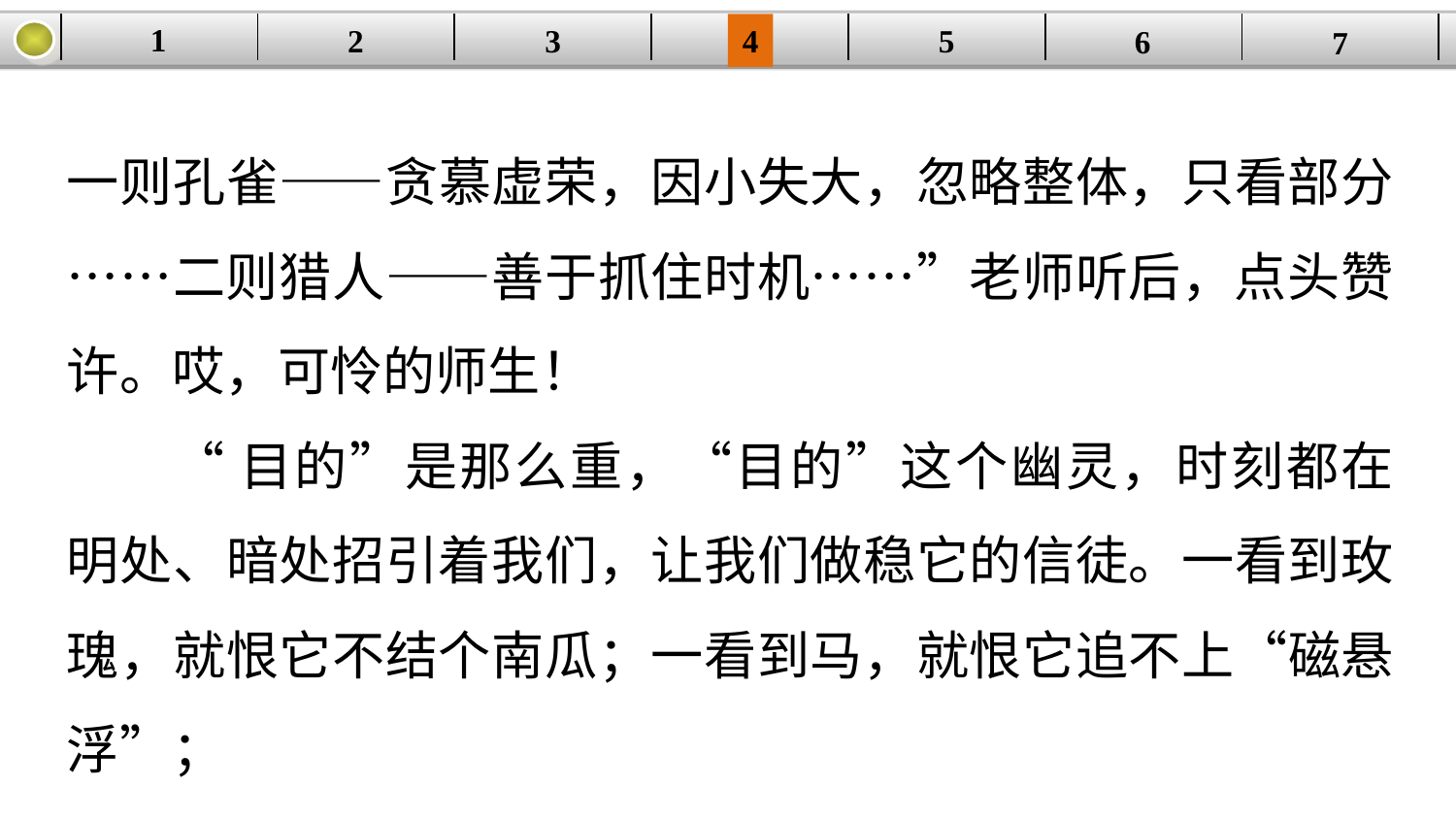

1
5
3
2
|  |  |  |  |  |  |  |
| --- | --- | --- | --- | --- | --- | --- |
4
6
7

一则孔雀——贪慕虚荣，因小失大，忽略整体，只看部分……二则猎人——善于抓住时机……”老师听后，点头赞许。哎，可怜的师生！
“目的”是那么重，“目的”这个幽灵，时刻都在明处、暗处招引着我们，让我们做稳它的信徒。一看到玫瑰，就恨它不结个南瓜；一看到马，就恨它追不上“磁悬浮”；